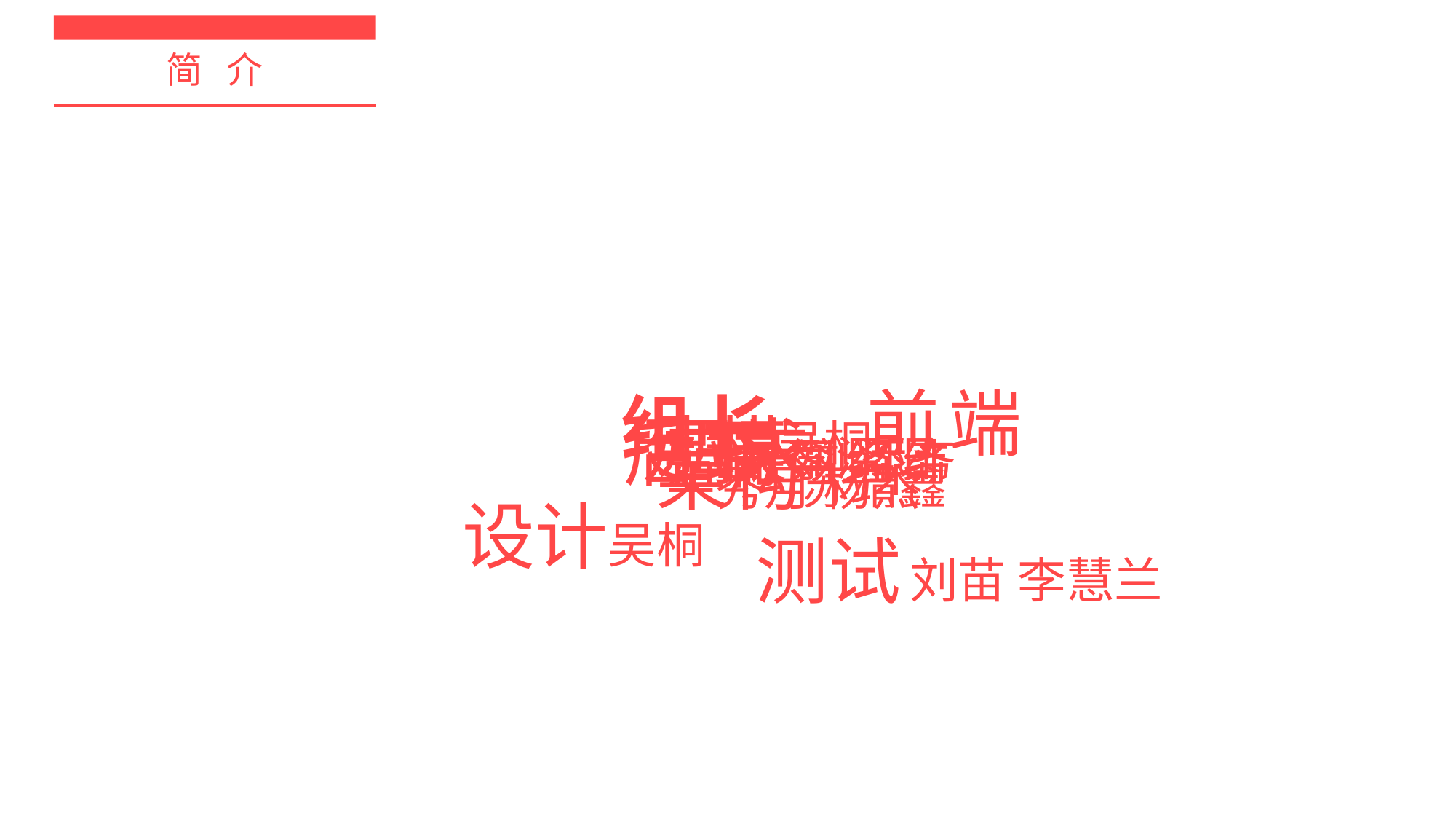

简   介
前端
组长
建模李泽阳
需求刘添齐
后端刘经纬
吴桐
架构苏靖鑫
牛秀月 杨杰
设计吴桐
测试
刘苗 李慧兰